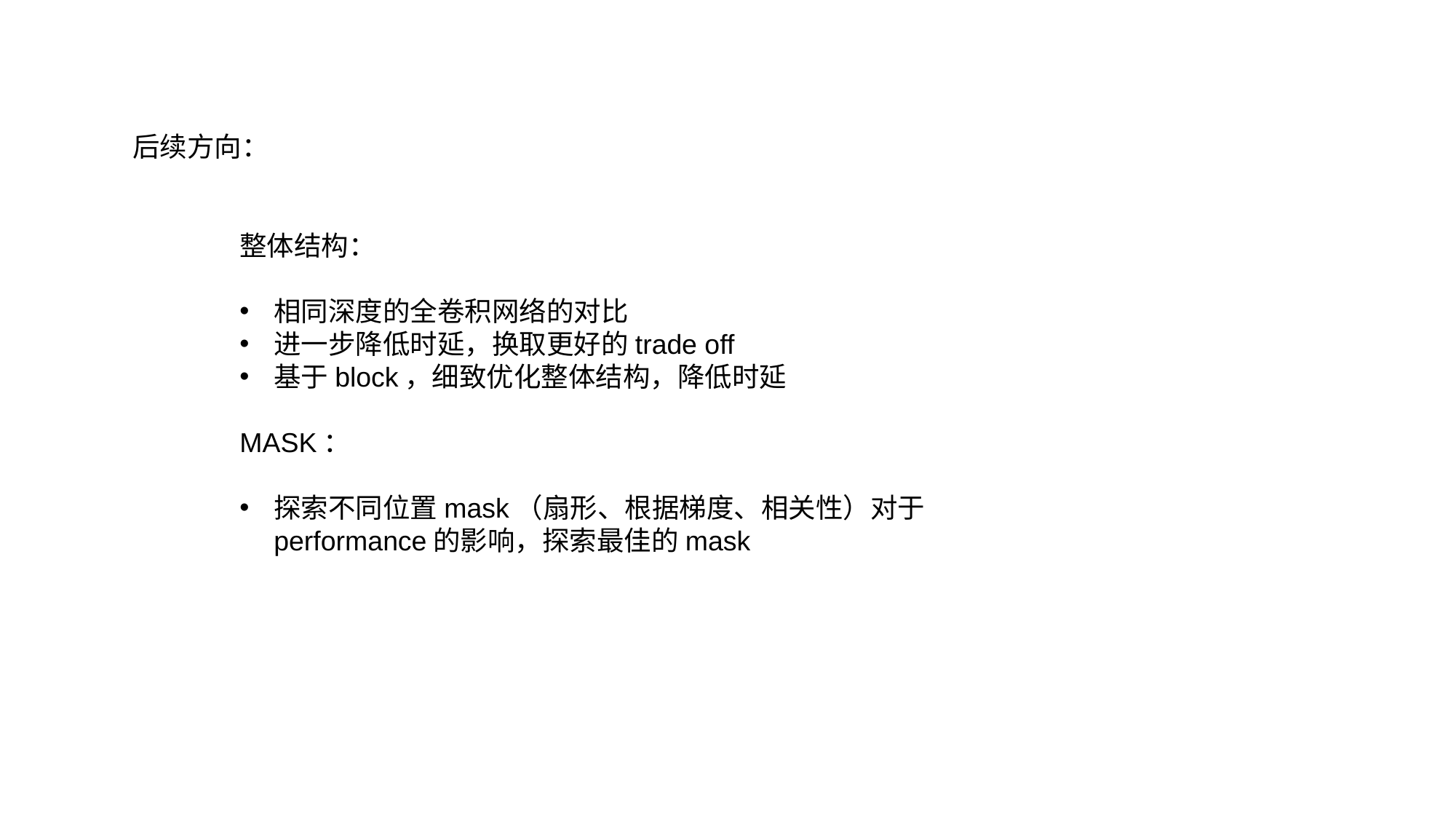

后续方向：
整体结构：

相同深度的全卷积网络的对比
进一步降低时延，换取更好的trade off
基于block，细致优化整体结构，降低时延

MASK：

探索不同位置mask（扇形、根据梯度、相关性）对于performance的影响，探索最佳的mask